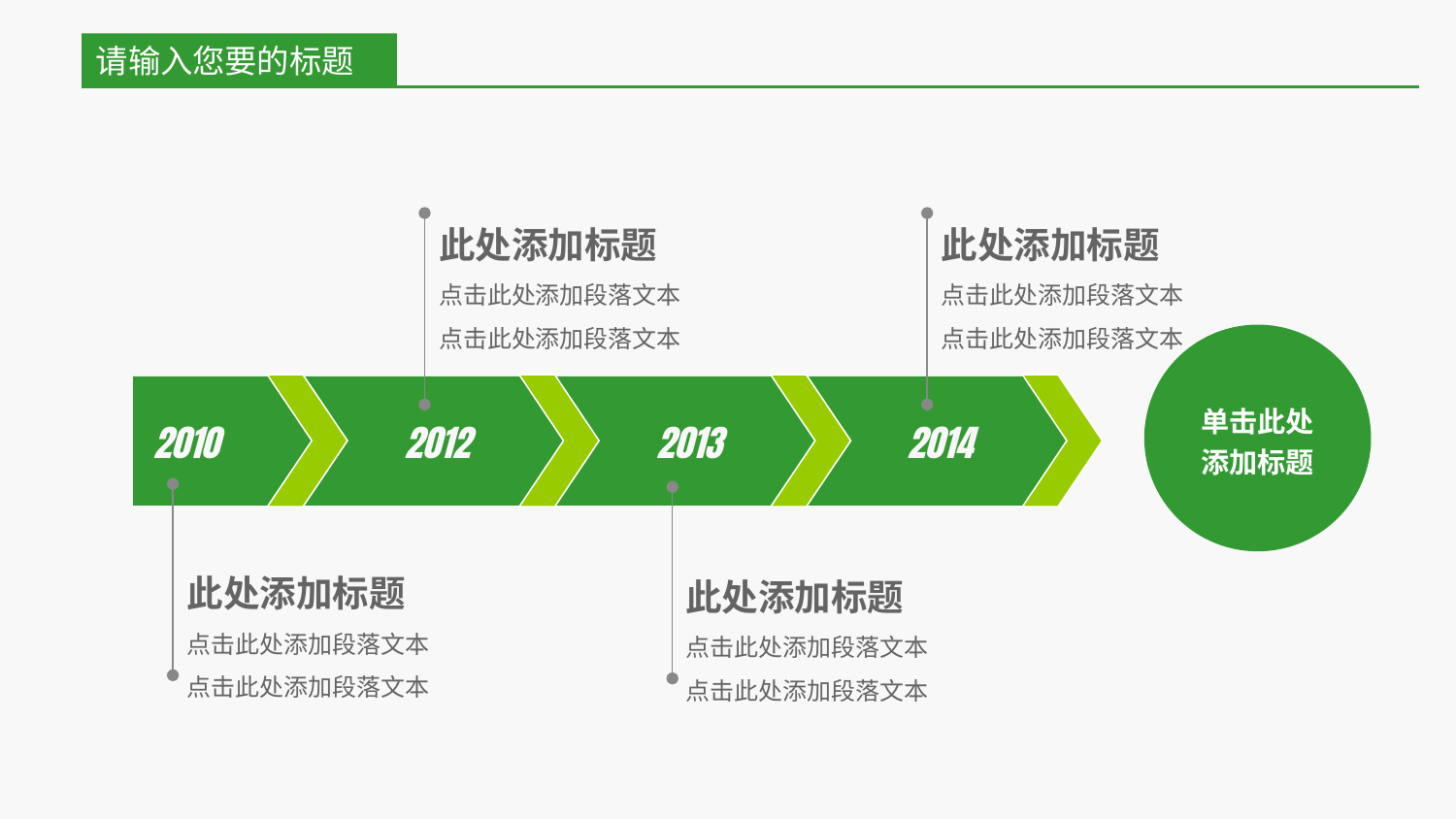

请输入您要的标题
此处添加标题
点击此处添加段落文本
点击此处添加段落文本

此处添加标题
点击此处添加段落文本
点击此处添加段落文本

单击此处添加标题

2010
2012
2013
2014

此处添加标题
点击此处添加段落文本
点击此处添加段落文本

此处添加标题
点击此处添加段落文本
点击此处添加段落文本